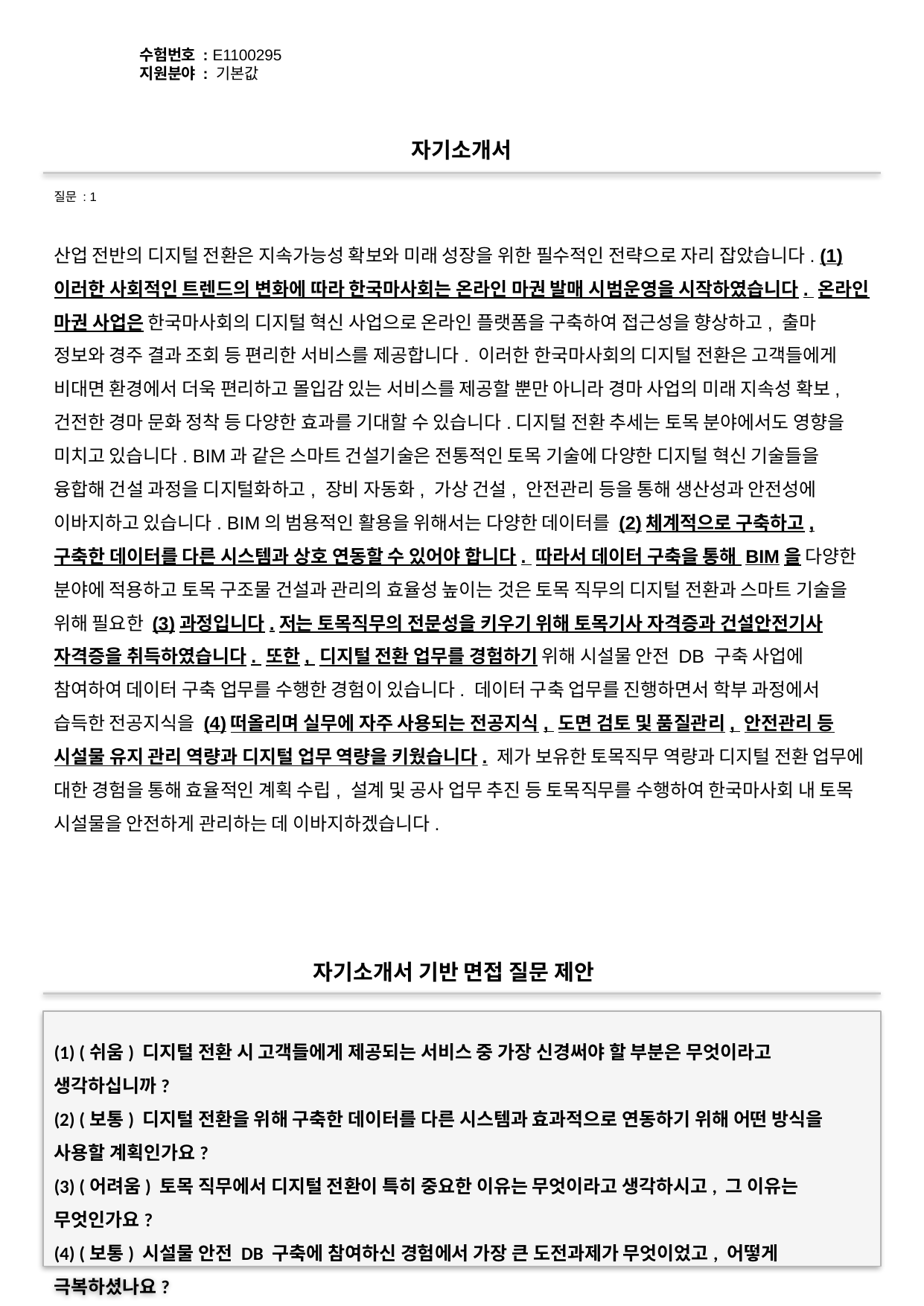

수험번호 : E1100295
지원분야 : 기본값
#

자기소개서

질문 : 1

산업 전반의 디지털 전환은 지속가능성 확보와 미래 성장을 위한 필수적인 전략으로 자리 잡았습니다. (1)이러한 사회적인 트렌드의 변화에 따라 한국마사회는 온라인 마권 발매 시범운영을 시작하였습니다. 온라인 마권 사업은 한국마사회의 디지털 혁신 사업으로 온라인 플랫폼을 구축하여 접근성을 향상하고, 출마 정보와 경주 결과 조회 등 편리한 서비스를 제공합니다. 이러한 한국마사회의 디지털 전환은 고객들에게 비대면 환경에서 더욱 편리하고 몰입감 있는 서비스를 제공할 뿐만 아니라 경마 사업의 미래 지속성 확보, 건전한 경마 문화 정착 등 다양한 효과를 기대할 수 있습니다.디지털 전환 추세는 토목 분야에서도 영향을 미치고 있습니다. BIM과 같은 스마트 건설기술은 전통적인 토목 기술에 다양한 디지털 혁신 기술들을 융합해 건설 과정을 디지털화하고, 장비 자동화, 가상 건설, 안전관리 등을 통해 생산성과 안전성에 이바지하고 있습니다. BIM의 범용적인 활용을 위해서는 다양한 데이터를 (2)체계적으로 구축하고, 구축한 데이터를 다른 시스템과 상호 연동할 수 있어야 합니다. 따라서 데이터 구축을 통해 BIM을 다양한 분야에 적용하고 토목 구조물 건설과 관리의 효율성 높이는 것은 토목 직무의 디지털 전환과 스마트 기술을 위해 필요한 (3)과정입니다.저는 토목직무의 전문성을 키우기 위해 토목기사 자격증과 건설안전기사 자격증을 취득하였습니다. 또한, 디지털 전환 업무를 경험하기 위해 시설물 안전 DB 구축 사업에 참여하여 데이터 구축 업무를 수행한 경험이 있습니다. 데이터 구축 업무를 진행하면서 학부 과정에서 습득한 전공지식을 (4)떠올리며 실무에 자주 사용되는 전공지식, 도면 검토 및 품질관리, 안전관리 등 시설물 유지 관리 역량과 디지털 업무 역량을 키웠습니다. 제가 보유한 토목직무 역량과 디지털 전환 업무에 대한 경험을 통해 효율적인 계획 수립, 설계 및 공사 업무 추진 등 토목직무를 수행하여 한국마사회 내 토목 시설물을 안전하게 관리하는 데 이바지하겠습니다.

자기소개서 기반 면접 질문 제안

(1) (쉬움) 디지털 전환 시 고객들에게 제공되는 서비스 중 가장 신경써야 할 부분은 무엇이라고 생각하십니까?
(2) (보통) 디지털 전환을 위해 구축한 데이터를 다른 시스템과 효과적으로 연동하기 위해 어떤 방식을 사용할 계획인가요?
(3) (어려움) 토목 직무에서 디지털 전환이 특히 중요한 이유는 무엇이라고 생각하시고, 그 이유는 무엇인가요?
(4) (보통) 시설물 안전 DB 구축에 참여하신 경험에서 가장 큰 도전과제가 무엇이었고, 어떻게 극복하셨나요?